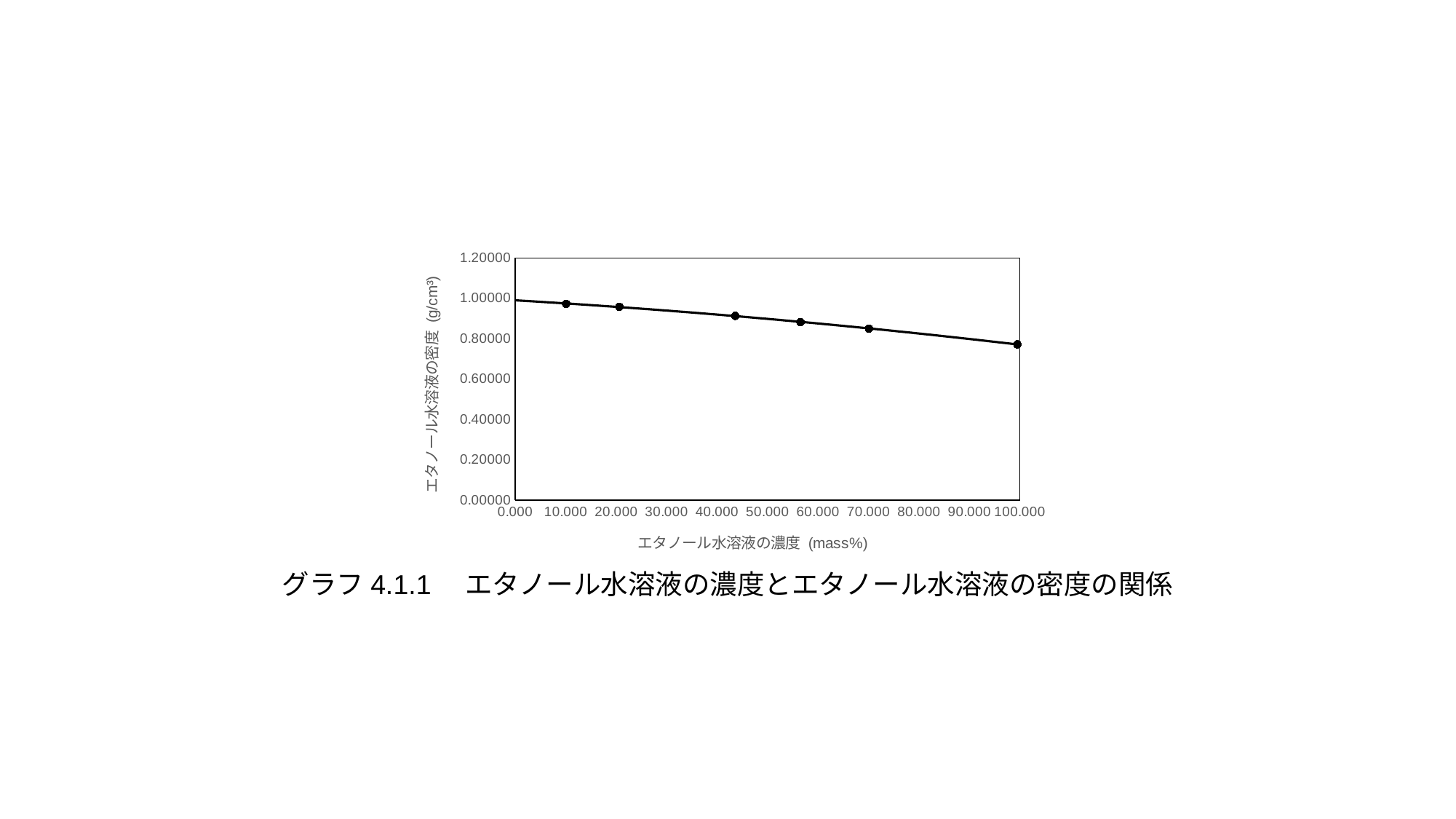

### Chart

| Category | エタノール密度 [g/cm³] |
|---|---|
グラフ4.1.1　エタノール水溶液の濃度とエタノール水溶液の密度の関係